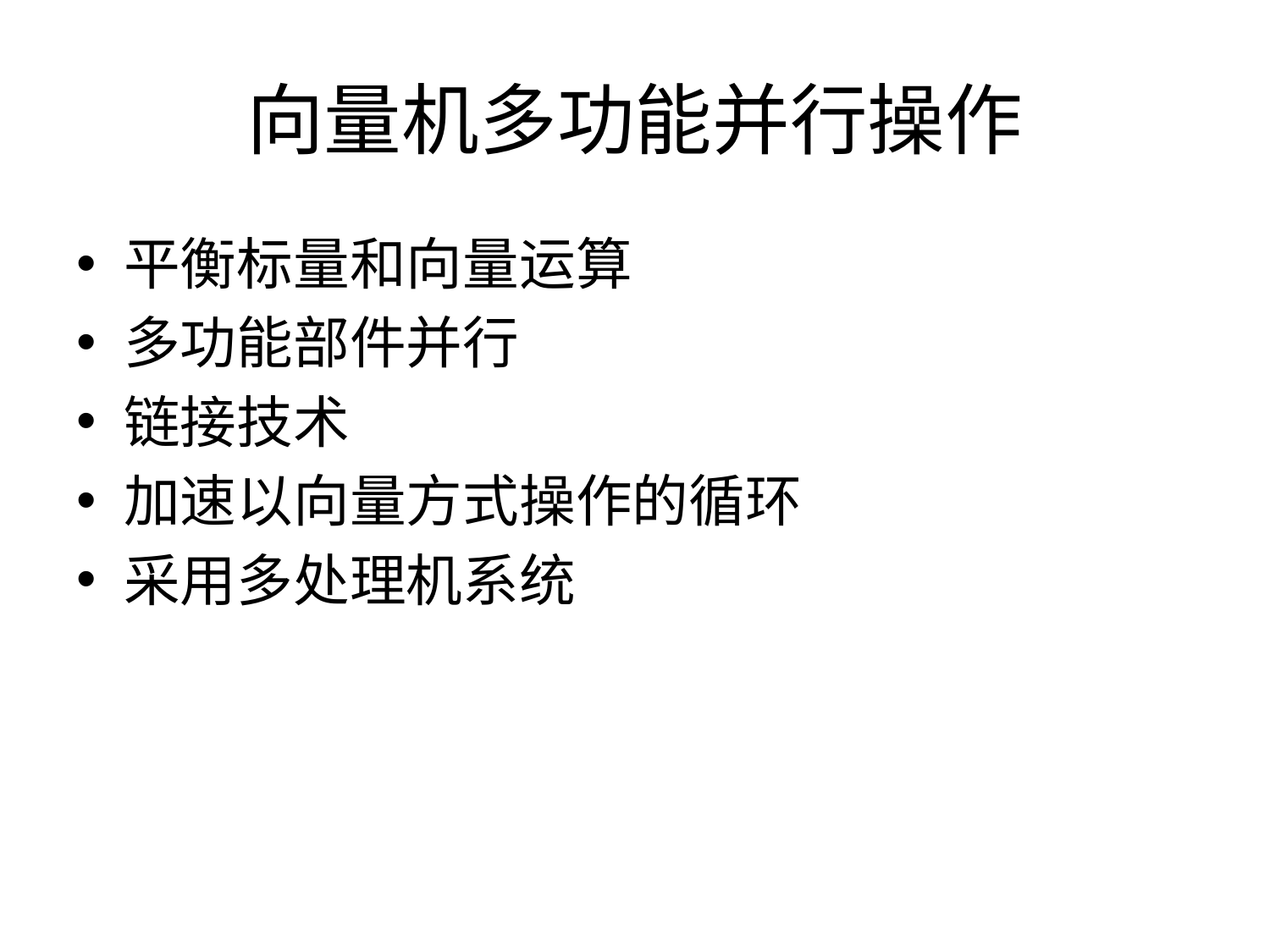

# 向量机多功能并行操作
平衡标量和向量运算
多功能部件并行
链接技术
加速以向量方式操作的循环
采用多处理机系统